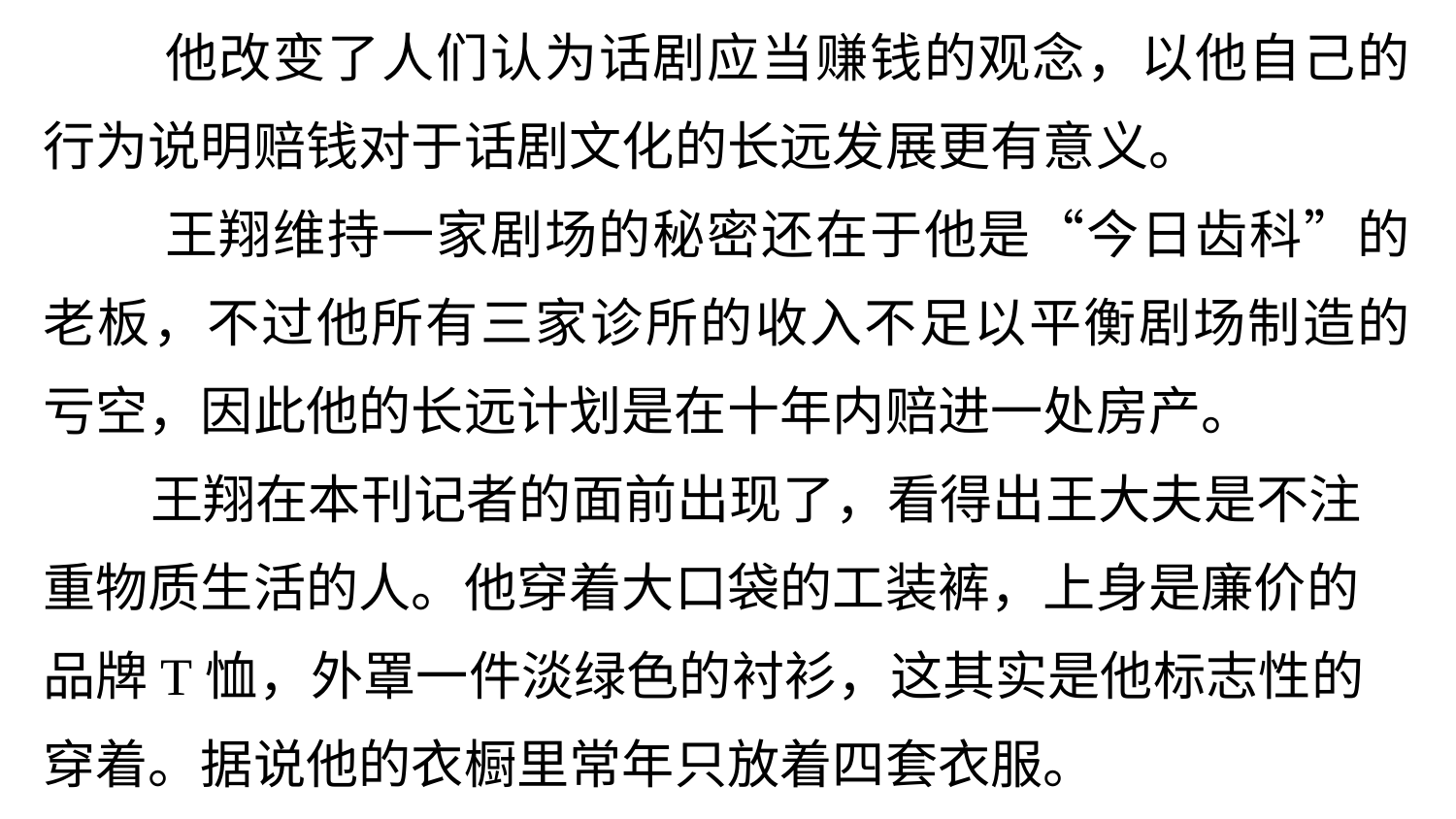

他改变了人们认为话剧应当赚钱的观念，以他自己的行为说明赔钱对于话剧文化的长远发展更有意义。
        王翔维持一家剧场的秘密还在于他是“今日齿科”的老板，不过他所有三家诊所的收入不足以平衡剧场制造的亏空，因此他的长远计划是在十年内赔进一处房产。
        王翔在本刊记者的面前出现了，看得出王大夫是不注重物质生活的人。他穿着大口袋的工装裤，上身是廉价的品牌T恤，外罩一件淡绿色的衬衫，这其实是他标志性的穿着。据说他的衣橱里常年只放着四套衣服。